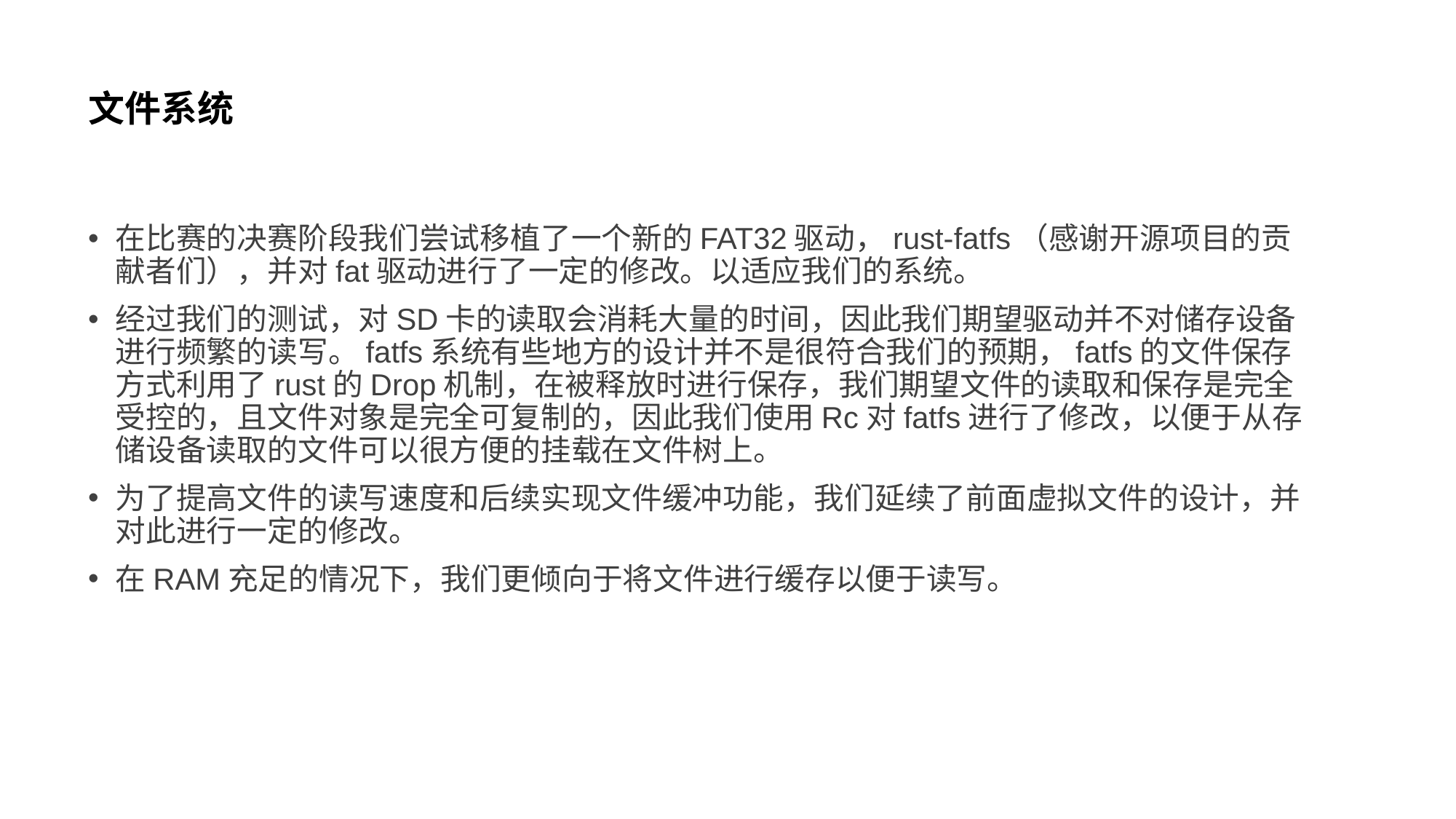

# 文件系统
在比赛的决赛阶段我们尝试移植了一个新的FAT32驱动，rust-fatfs（感谢开源项目的贡献者们），并对fat驱动进行了一定的修改。以适应我们的系统。
经过我们的测试，对SD卡的读取会消耗大量的时间，因此我们期望驱动并不对储存设备进行频繁的读写。fatfs系统有些地方的设计并不是很符合我们的预期，fatfs的文件保存方式利用了rust的Drop机制，在被释放时进行保存，我们期望文件的读取和保存是完全受控的，且文件对象是完全可复制的，因此我们使用Rc对fatfs进行了修改，以便于从存储设备读取的文件可以很方便的挂载在文件树上。
为了提高文件的读写速度和后续实现文件缓冲功能，我们延续了前面虚拟文件的设计，并对此进行一定的修改。
在RAM充足的情况下，我们更倾向于将文件进行缓存以便于读写。